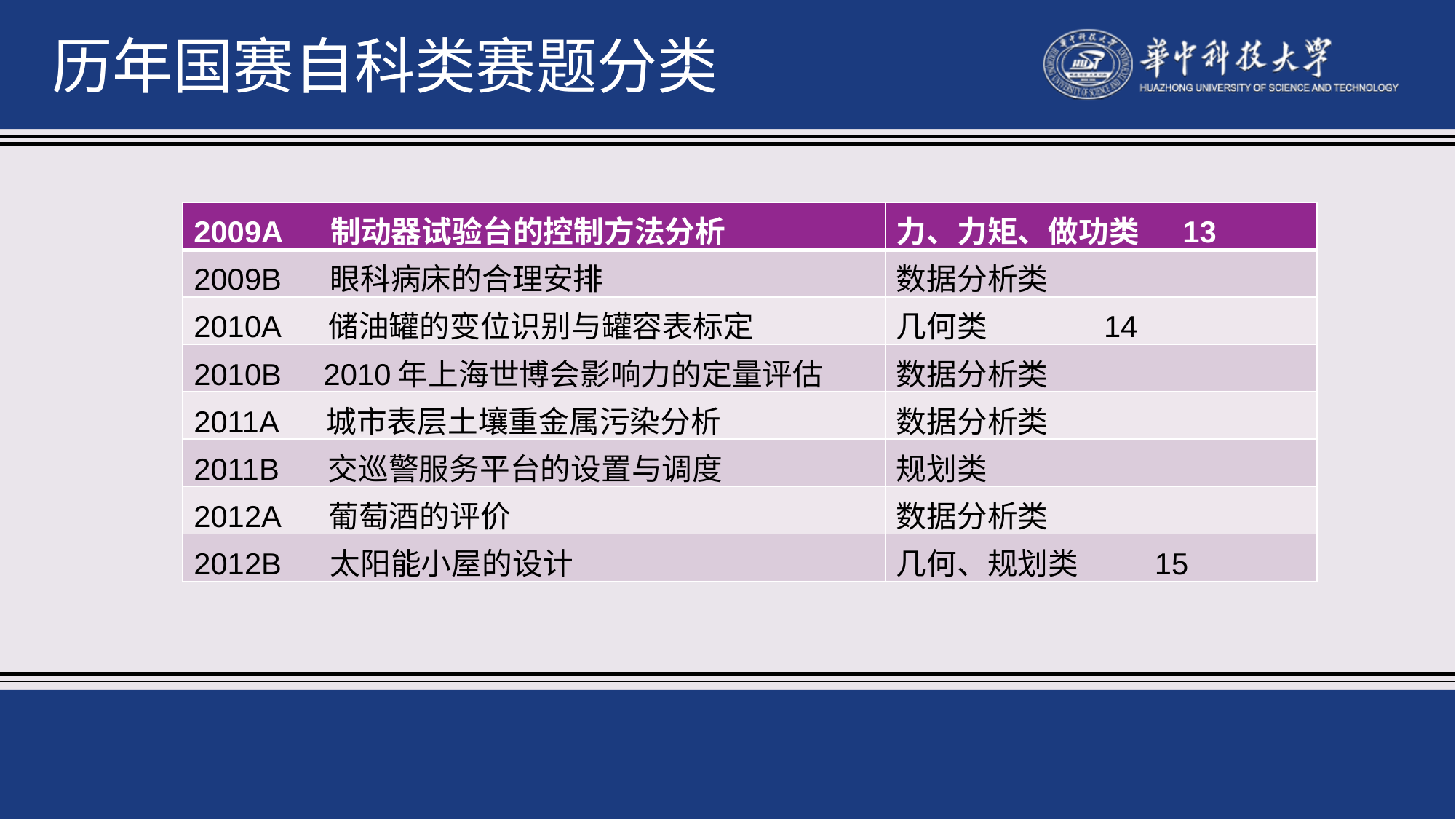

历年国赛自科类赛题分类
| 2009A 制动器试验台的控制方法分析 | 力、力矩、做功类 13 |
| --- | --- |
| 2009B 眼科病床的合理安排 | 数据分析类 |
| 2010A 储油罐的变位识别与罐容表标定 | 几何类 14 |
| 2010B 2010年上海世博会影响力的定量评估 | 数据分析类 |
| 2011A 城市表层土壤重金属污染分析 | 数据分析类 |
| 2011B 交巡警服务平台的设置与调度 | 规划类 |
| 2012A 葡萄酒的评价 | 数据分析类 |
| 2012B 太阳能小屋的设计 | 几何、规划类 15 |